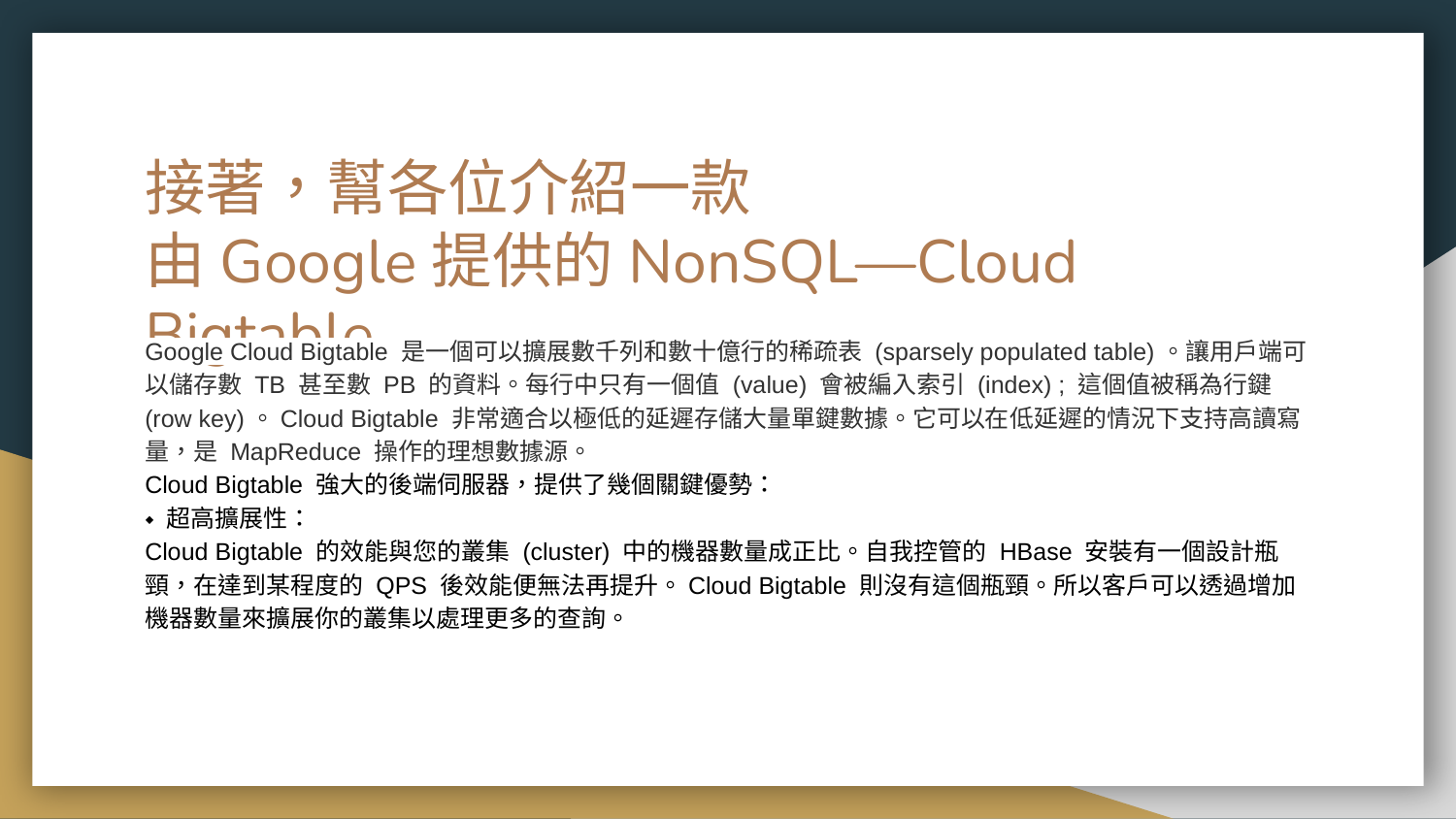

# 接著，幫各位介紹一款
由Google提供的NonSQL—Cloud Bigtable
Google Cloud Bigtable 是一個可以擴展數千列和數十億行的稀疏表 (sparsely populated table)。讓用戶端可以儲存數 TB 甚至數 PB 的資料。每行中只有一個值 (value) 會被編入索引 (index) ; 這個值被稱為行鍵 (row key)。Cloud Bigtable 非常適合以極低的延遲存儲大量單鍵數據。它可以在低延遲的情況下支持高讀寫量，是 MapReduce 操作的理想數據源。
Cloud Bigtable 強大的後端伺服器，提供了幾個關鍵優勢：
⬩ 超高擴展性：
Cloud Bigtable 的效能與您的叢集 (cluster) 中的機器數量成正比。自我控管的 HBase 安裝有一個設計瓶頸，在達到某程度的 QPS 後效能便無法再提升。Cloud Bigtable 則沒有這個瓶頸。所以客戶可以透過增加機器數量來擴展你的叢集以處理更多的查詢。